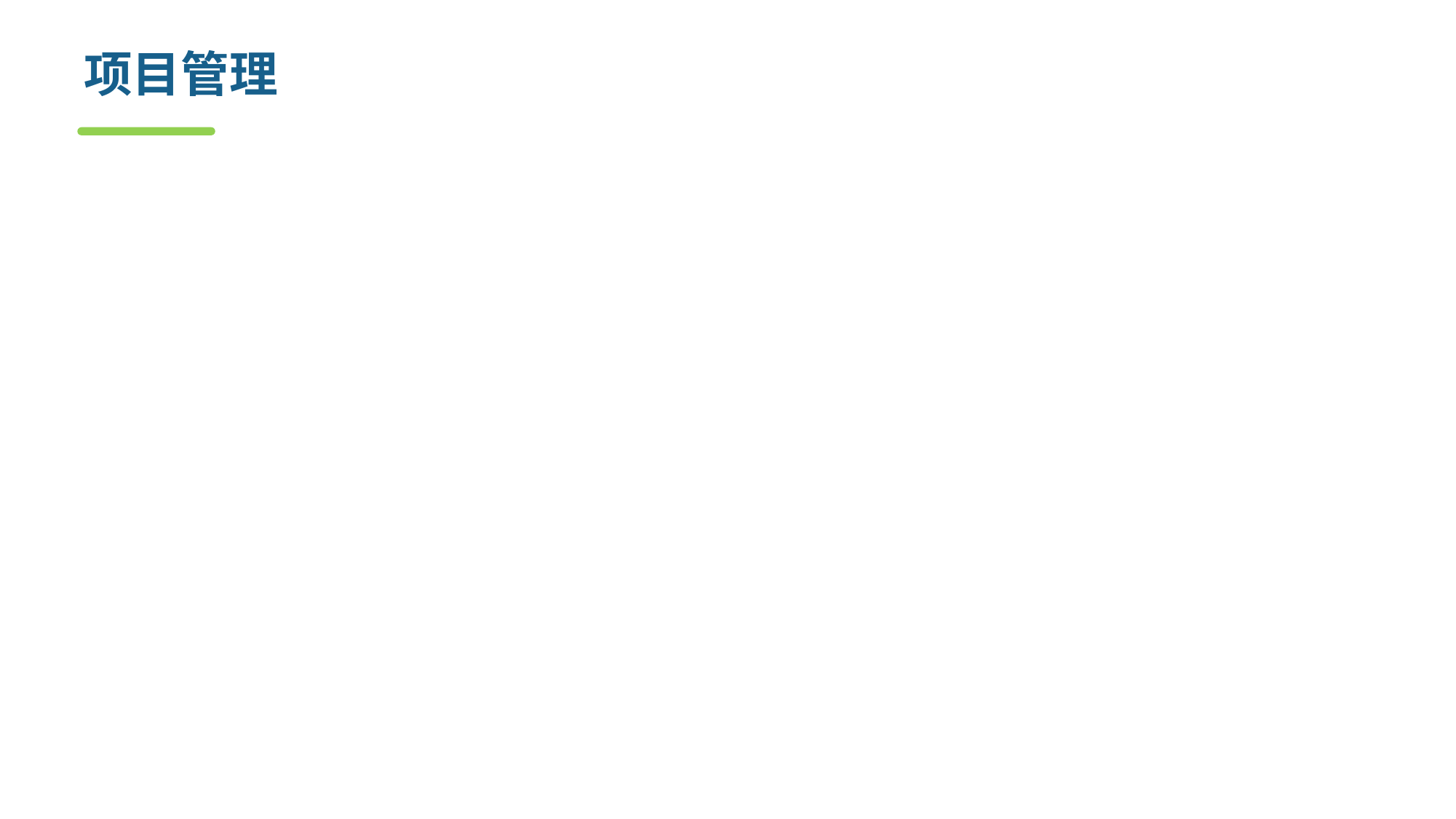

# 项目管理
项目管理
把各种知识、技能、手段和技术应用于项目活动之中，以达到项目的要求。
管理一个项目通常要：
识别需求；
在规划和执行项目时，处理干系人的各种需要、关注和期望；
平衡相互竞争的项目制约因素，包括但不限于：范围、质量、进度、成本、资源、风险。
项目经理是负责实现项目目标的个人。
6